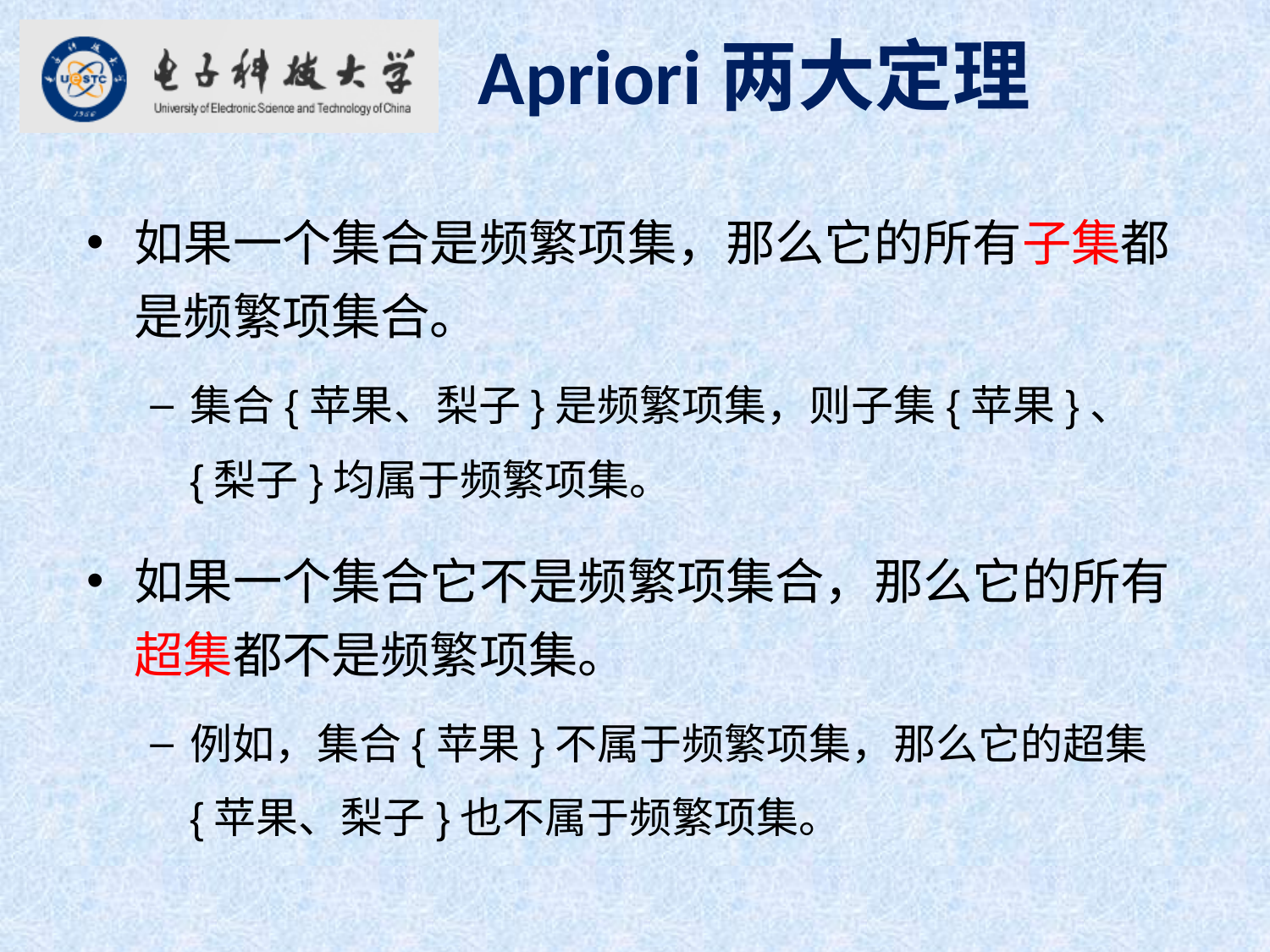

Apriori两大定理
如果一个集合是频繁项集，那么它的所有子集都是频繁项集合。
集合{苹果、梨子}是频繁项集，则子集{苹果}、{梨子}均属于频繁项集。
如果一个集合它不是频繁项集合，那么它的所有超集都不是频繁项集。
例如，集合{苹果}不属于频繁项集，那么它的超集{苹果、梨子}也不属于频繁项集。